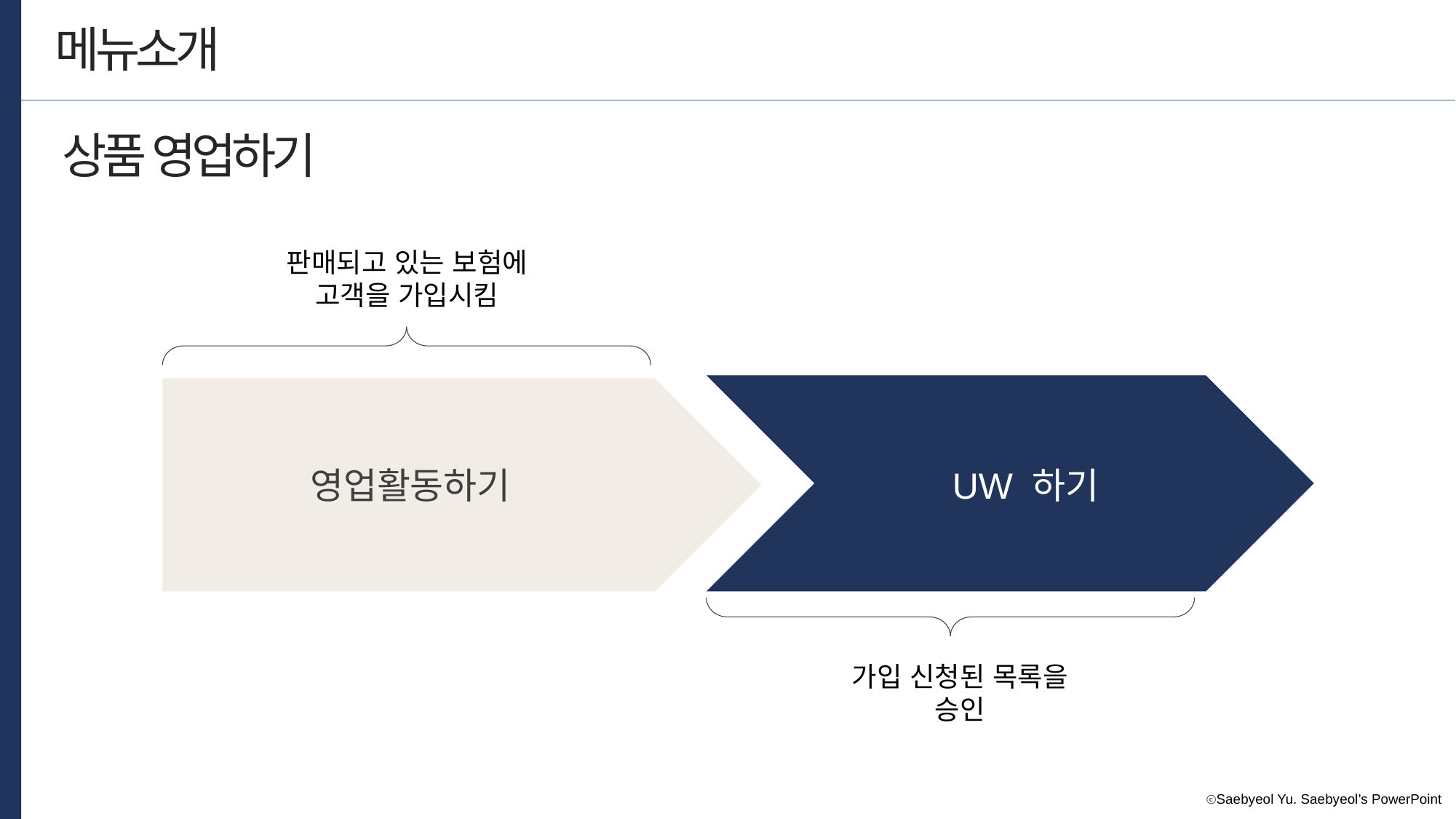

메뉴소개

상품 영업하기
판매되고 있는 보험에
고객을 가입시킴

영업활동하기
UW 하기
가입 신청된 목록을
승인